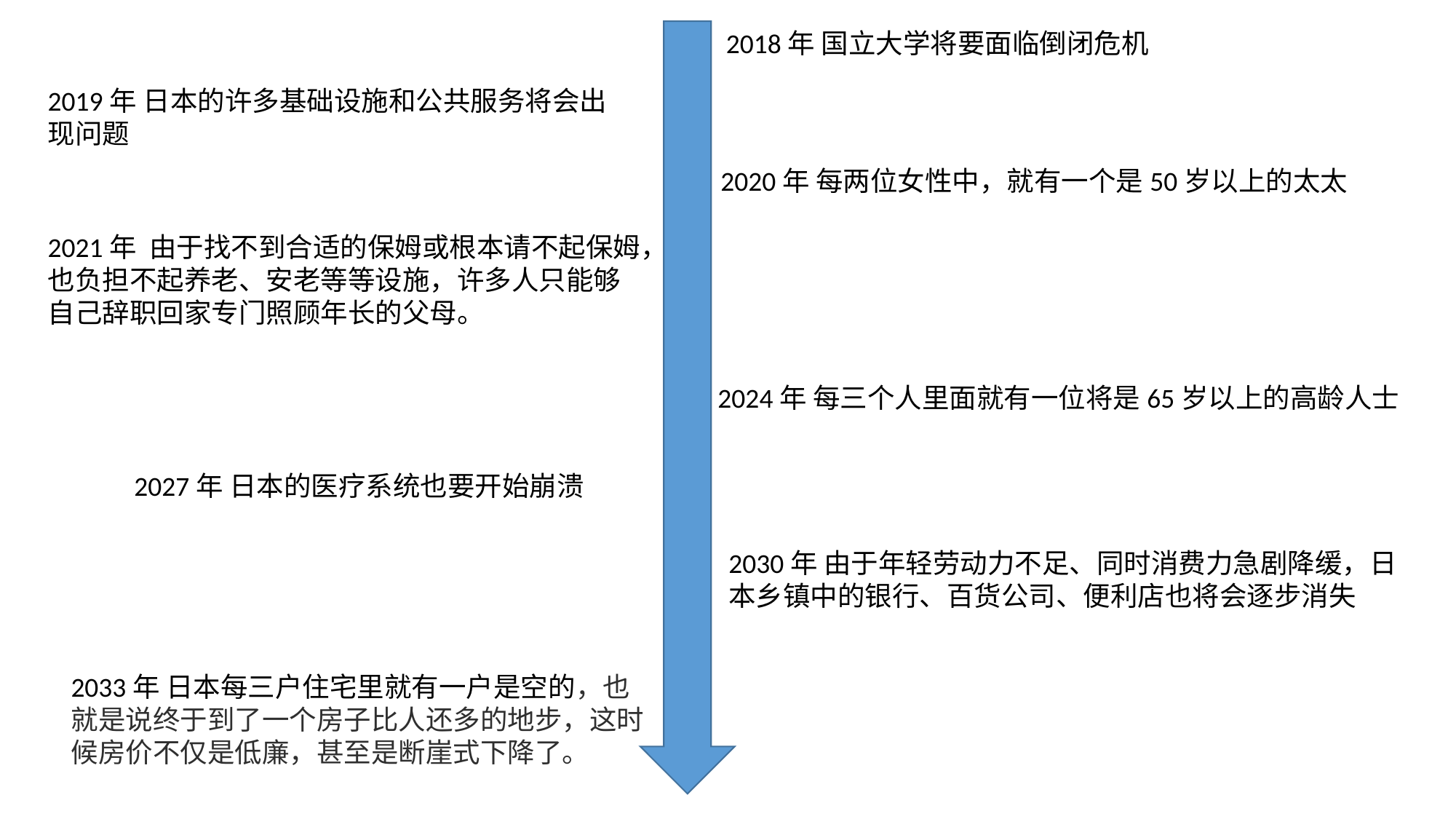

2018年 国立大学将要面临倒闭危机
2019年 日本的许多基础设施和公共服务将会出现问题
2020年 每两位女性中，就有一个是50岁以上的太太
2021年  由于找不到合适的保姆或根本请不起保姆，也负担不起养老、安老等等设施，许多人只能够自己辞职回家专门照顾年长的父母。
2024年 每三个人里面就有一位将是65岁以上的高龄人士
2027年 日本的医疗系统也要开始崩溃
2030年 由于年轻劳动力不足、同时消费力急剧降缓，日本乡镇中的银行、百货公司、便利店也将会逐步消失
2033年 日本每三户住宅里就有一户是空的，也就是说终于到了一个房子比人还多的地步，这时候房价不仅是低廉，甚至是断崖式下降了。